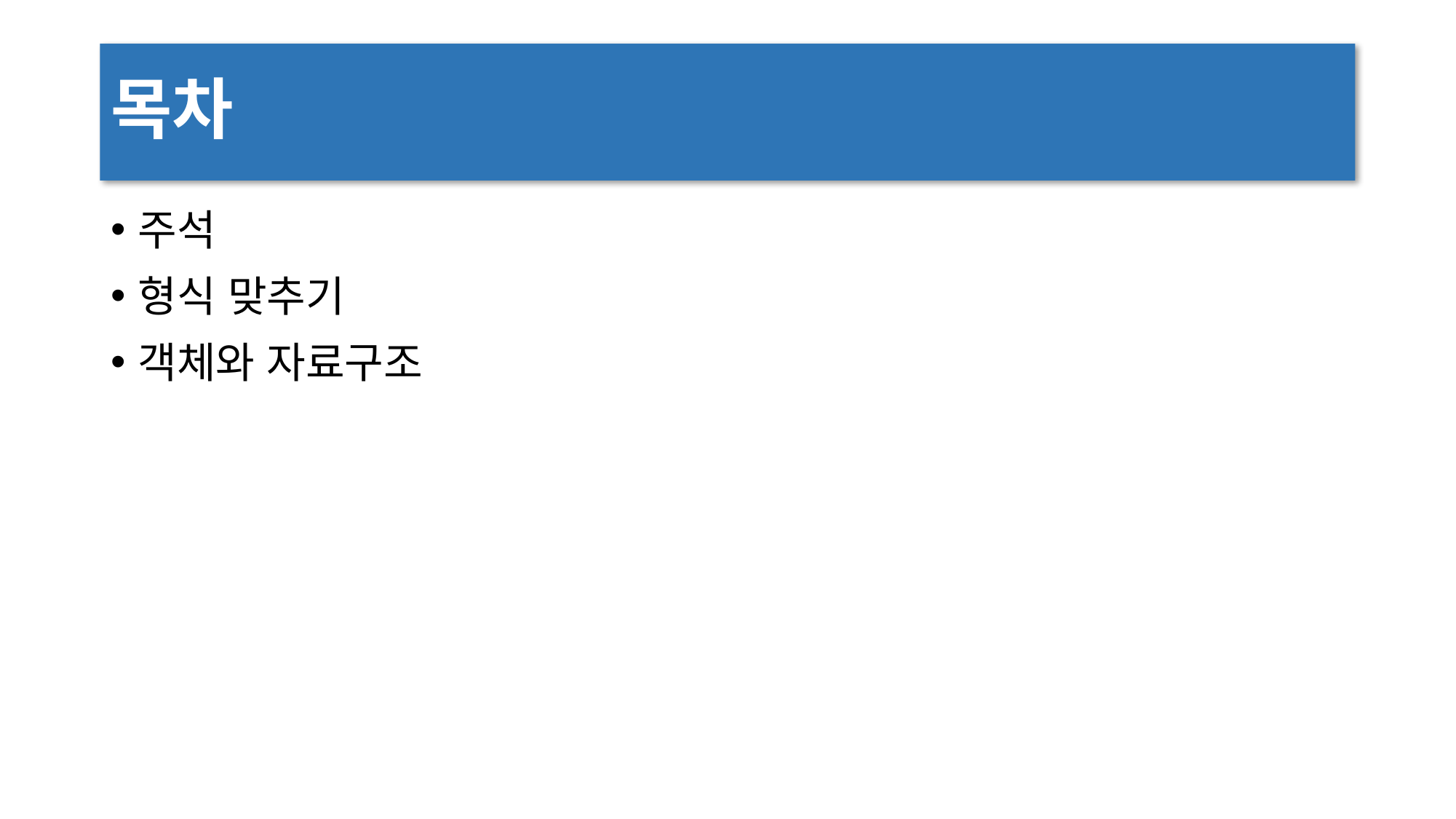

# 목차
주석
형식 맞추기
객체와 자료구조